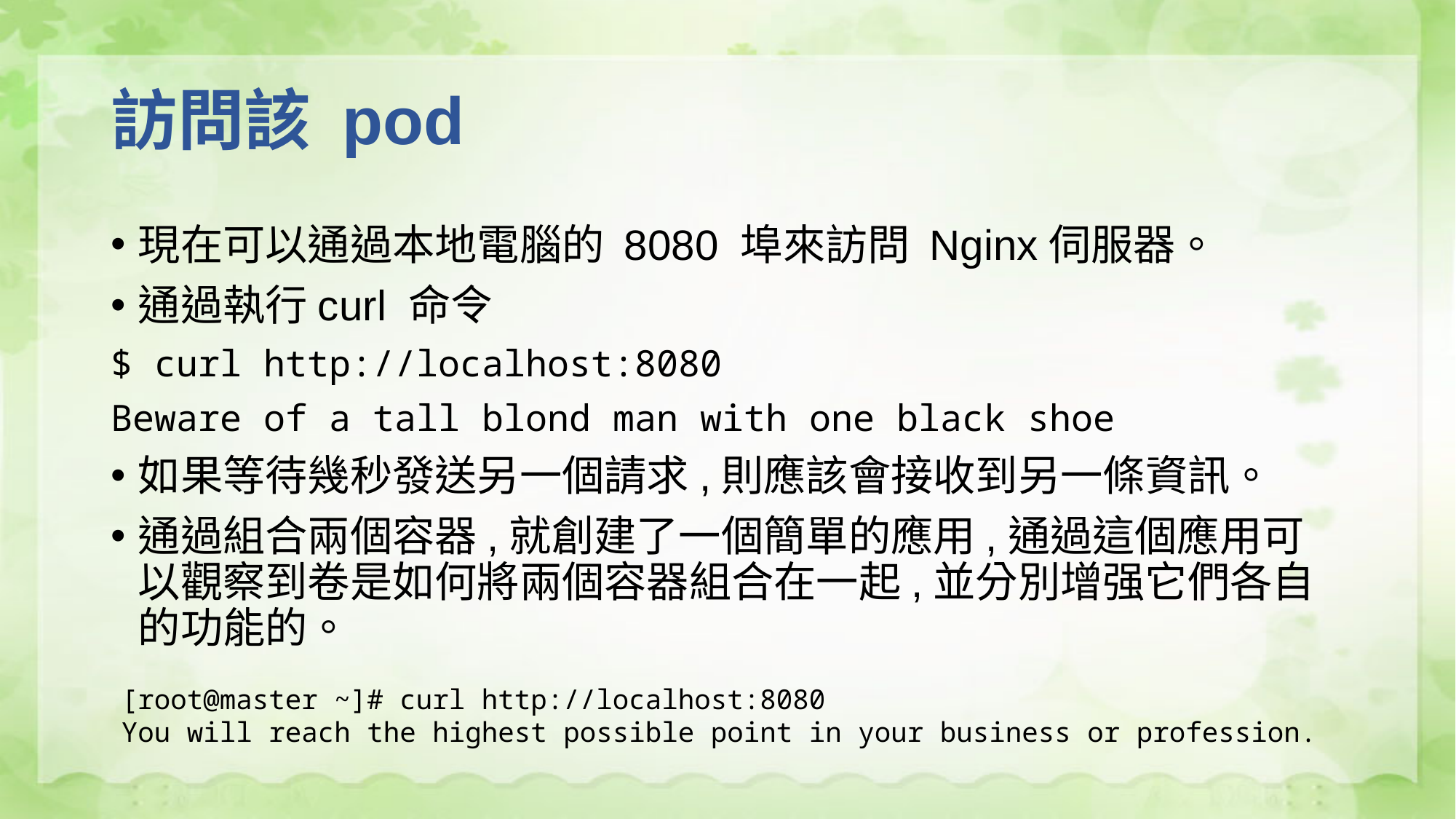

# 訪問該 pod
現在可以通過本地電腦的 8080 埠來訪問 Nginx伺服器。
通過執行curl 命令
$ curl http://localhost:8080
Beware of a tall blond man with one black shoe
如果等待幾秒發送另一個請求,則應該會接收到另一條資訊。
通過組合兩個容器,就創建了一個簡單的應用,通過這個應用可以觀察到卷是如何將兩個容器組合在一起,並分別增强它們各自的功能的。
[root@master ~]# curl http://localhost:8080
You will reach the highest possible point in your business or profession.